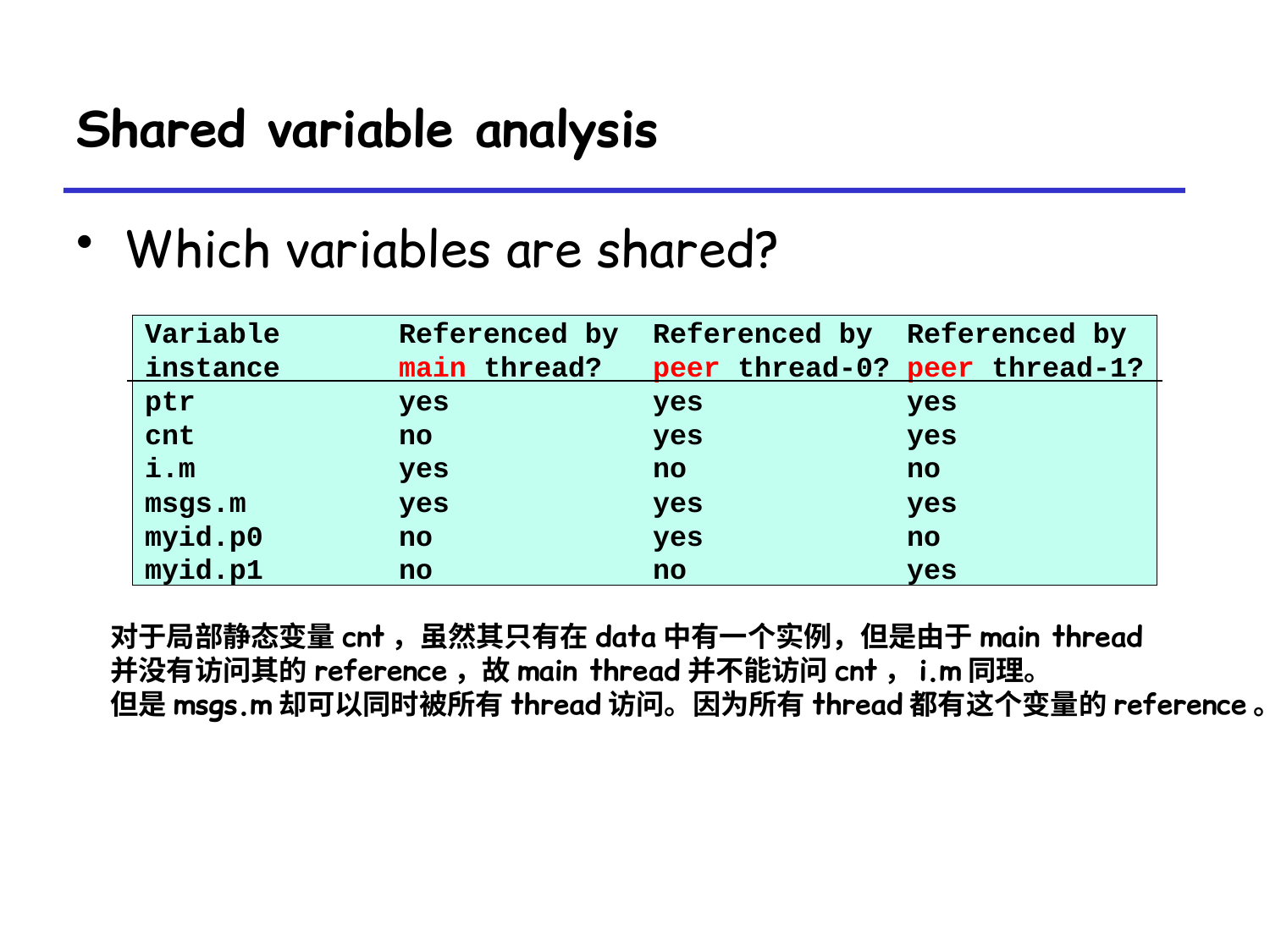

# Shared variable analysis
Which variables are shared?
Variable 	Referenced by	Referenced by 	Referenced by
instance	main thread?	peer thread-0?	peer thread-1?
ptr		yes		yes		yes
cnt		no		yes		yes
i.m		yes		no		no
msgs.m		yes		yes		yes
myid.p0		no		yes		no
myid.p1		no		no		yes
对于局部静态变量cnt，虽然其只有在data中有一个实例，但是由于main thread
并没有访问其的reference，故main thread并不能访问cnt，i.m同理。
但是msgs.m却可以同时被所有thread访问。因为所有thread都有这个变量的reference。
10